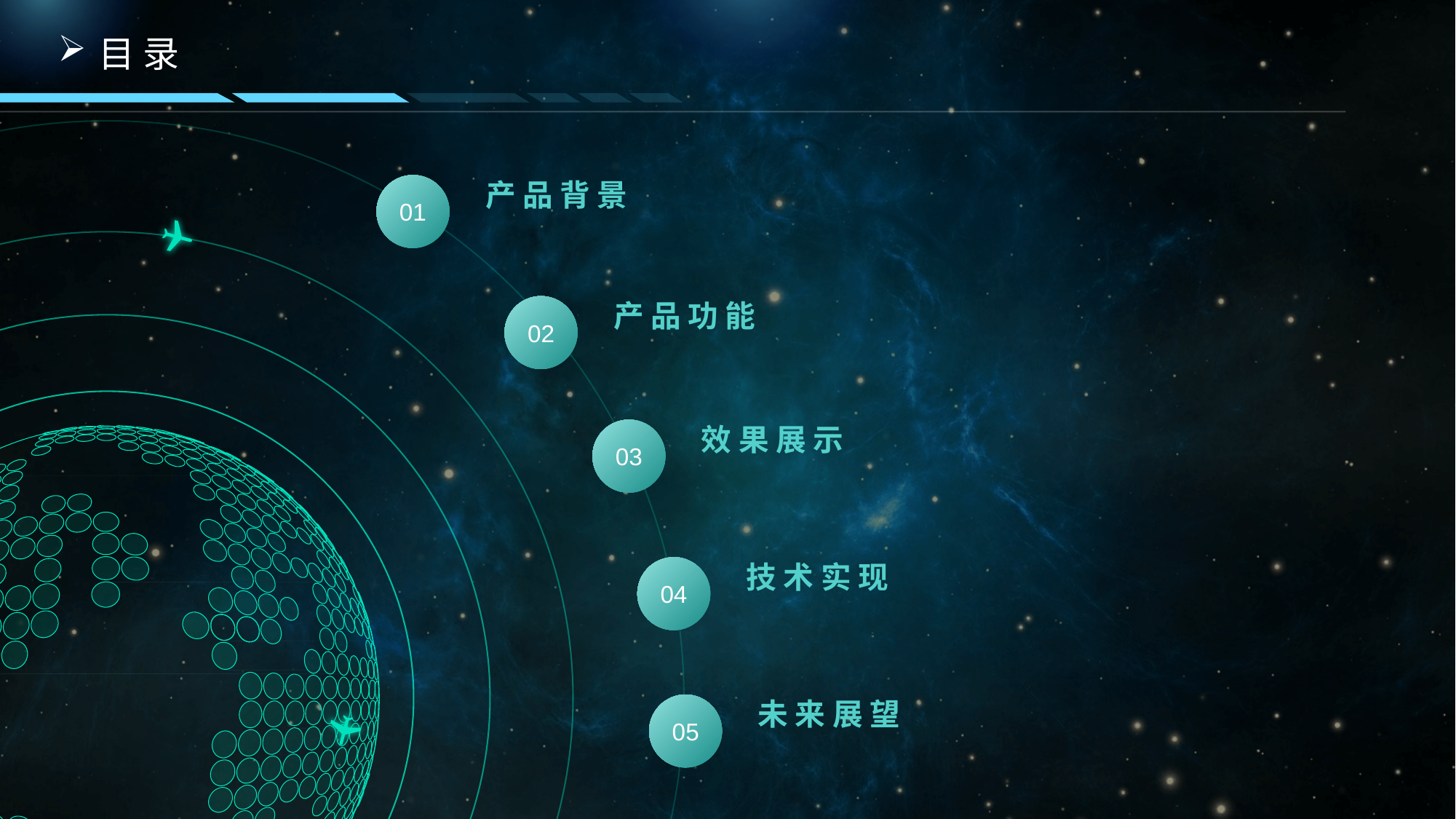

目 录

产 品 背 景
01

产 品 功 能
02

效 果 展 示

03

技 术 实 现
04

未 来 展 望
05